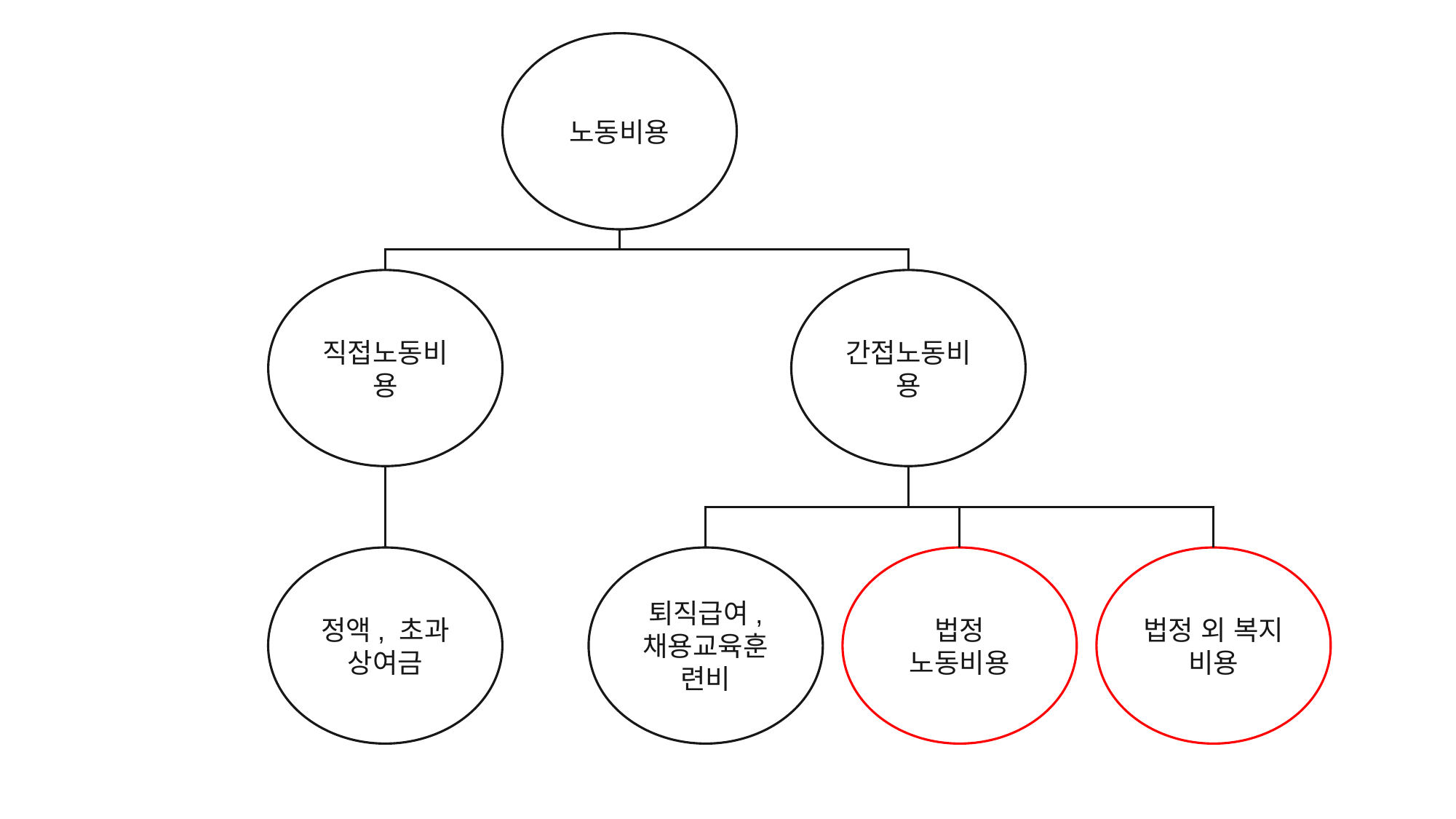

노동비용
직접노동비용
간접노동비용
정액, 초과 상여금
퇴직급여, 채용교육훈련비
법정 노동비용
법정 외 복지 비용